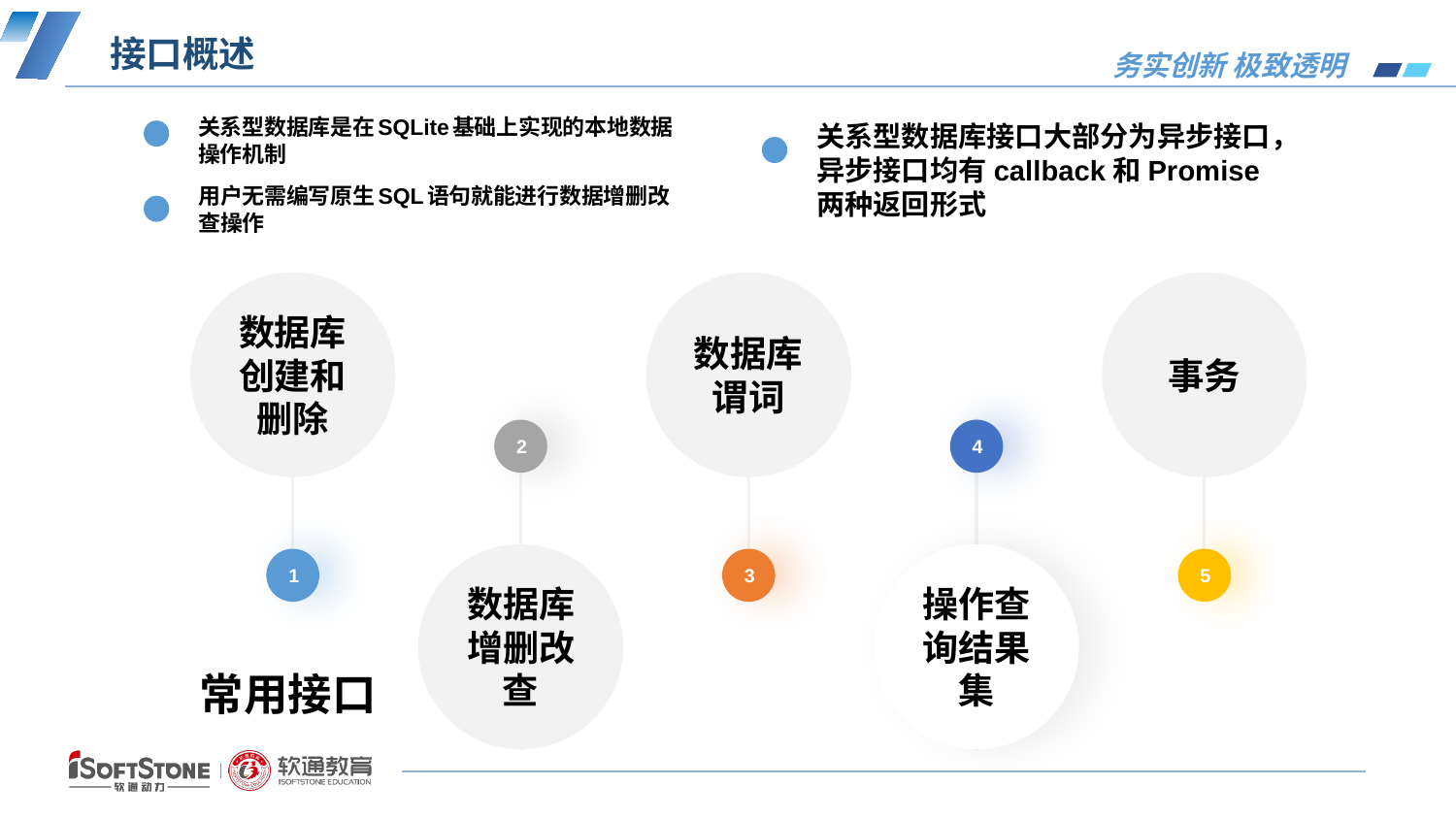

# 接口概述
关系型数据库是在SQLite基础上实现的本地数据操作机制
关系型数据库接口大部分为异步接口，异步接口均有callback和Promise两种返回形式

用户无需编写原生SQL语句就能进行数据增删改查操作

数据库创建和删除
1
数据库谓词
3
事务
5
2
数据库增删改查
4
操作查询结果集
常用接口